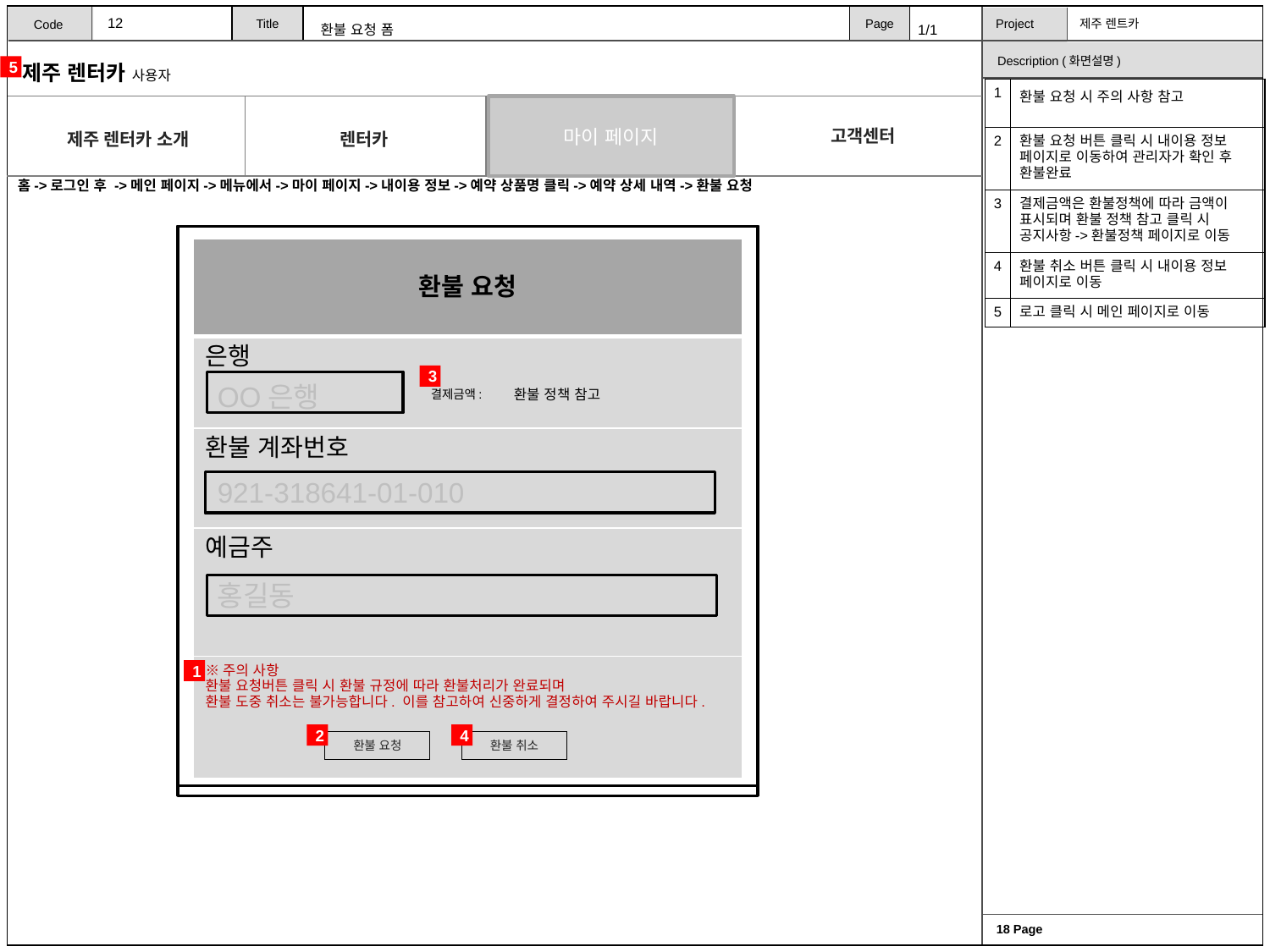

12
환불 요청 폼
1/1
5
| 1 | 환불 요청 시 주의 사항 참고 |
| --- | --- |
| 2 | 환불 요청 버튼 클릭 시 내이용 정보 페이지로 이동하여 관리자가 확인 후 환불완료 |
| 3 | 결제금액은 환불정책에 따라 금액이 표시되며 환불 정책 참고 클릭 시 공지사항->환불정책 페이지로 이동 |
| 4 | 환불 취소 버튼 클릭 시 내이용 정보 페이지로 이동 |
| 5 | 로고 클릭 시 메인 페이지로 이동 |
마이 페이지
홈->로그인 후 ->메인 페이지->메뉴에서->마이 페이지->내이용 정보->예약 상품명 클릭->예약 상세 내역->환불 요청

| 환불 요청 |
| --- |
| 은행 |
| 환불 계좌번호 |
| 예금주 |
| ※주의 사항 환불 요청버튼 클릭 시 환불 규정에 따라 환불처리가 완료되며 환불 도중 취소는 불가능합니다. 이를 참고하여 신중하게 결정하여 주시길 바랍니다. |
| 환불 요청 |
| --- |
| 은행 |
| 환불 계좌번호 |
| 예금주 |
|  |
3

70,000원

OO은행
OO은행
결제금액:
결제금액:
환불 정책 참고
921-318641-01-010
921-318641-01-010

홍길동
홍길동

OO은행
1
2
4
환불 취소
환불 요청